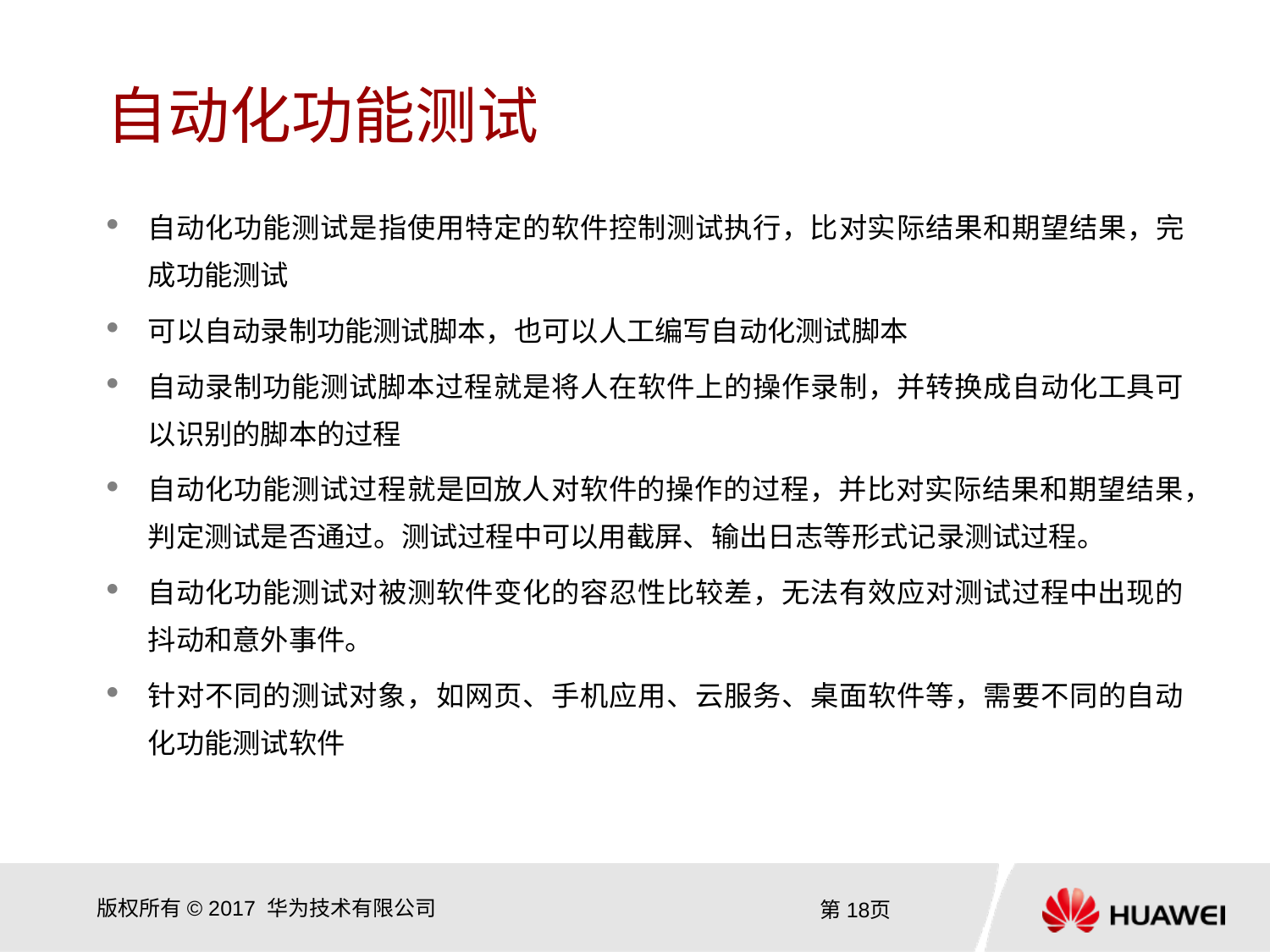

# 自动化功能测试
自动化功能测试是指使用特定的软件控制测试执行，比对实际结果和期望结果，完成功能测试
可以自动录制功能测试脚本，也可以人工编写自动化测试脚本
自动录制功能测试脚本过程就是将人在软件上的操作录制，并转换成自动化工具可以识别的脚本的过程
自动化功能测试过程就是回放人对软件的操作的过程，并比对实际结果和期望结果，判定测试是否通过。测试过程中可以用截屏、输出日志等形式记录测试过程。
自动化功能测试对被测软件变化的容忍性比较差，无法有效应对测试过程中出现的抖动和意外事件。
针对不同的测试对象，如网页、手机应用、云服务、桌面软件等，需要不同的自动化功能测试软件